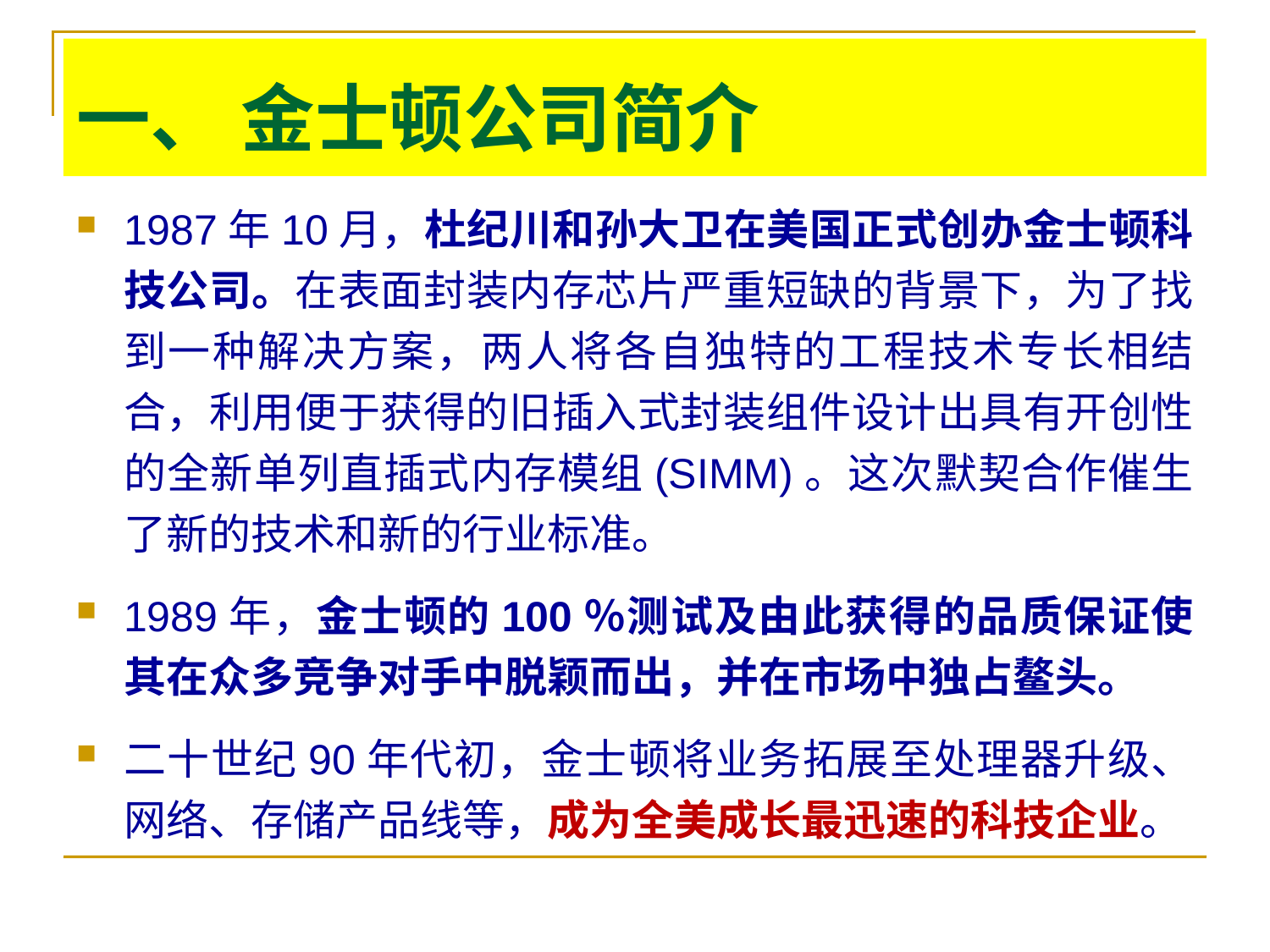

#
一、 金士顿公司简介
1987年10月，杜纪川和孙大卫在美国正式创办金士顿科技公司。在表面封装内存芯片严重短缺的背景下，为了找到一种解决方案，两人将各自独特的工程技术专长相结合，利用便于获得的旧插入式封装组件设计出具有开创性的全新单列直插式内存模组(SIMM)。这次默契合作催生了新的技术和新的行业标准。
1989年，金士顿的100％测试及由此获得的品质保证使其在众多竞争对手中脱颖而出，并在市场中独占鳌头。
二十世纪90年代初，金士顿将业务拓展至处理器升级、网络、存储产品线等，成为全美成长最迅速的科技企业。

53